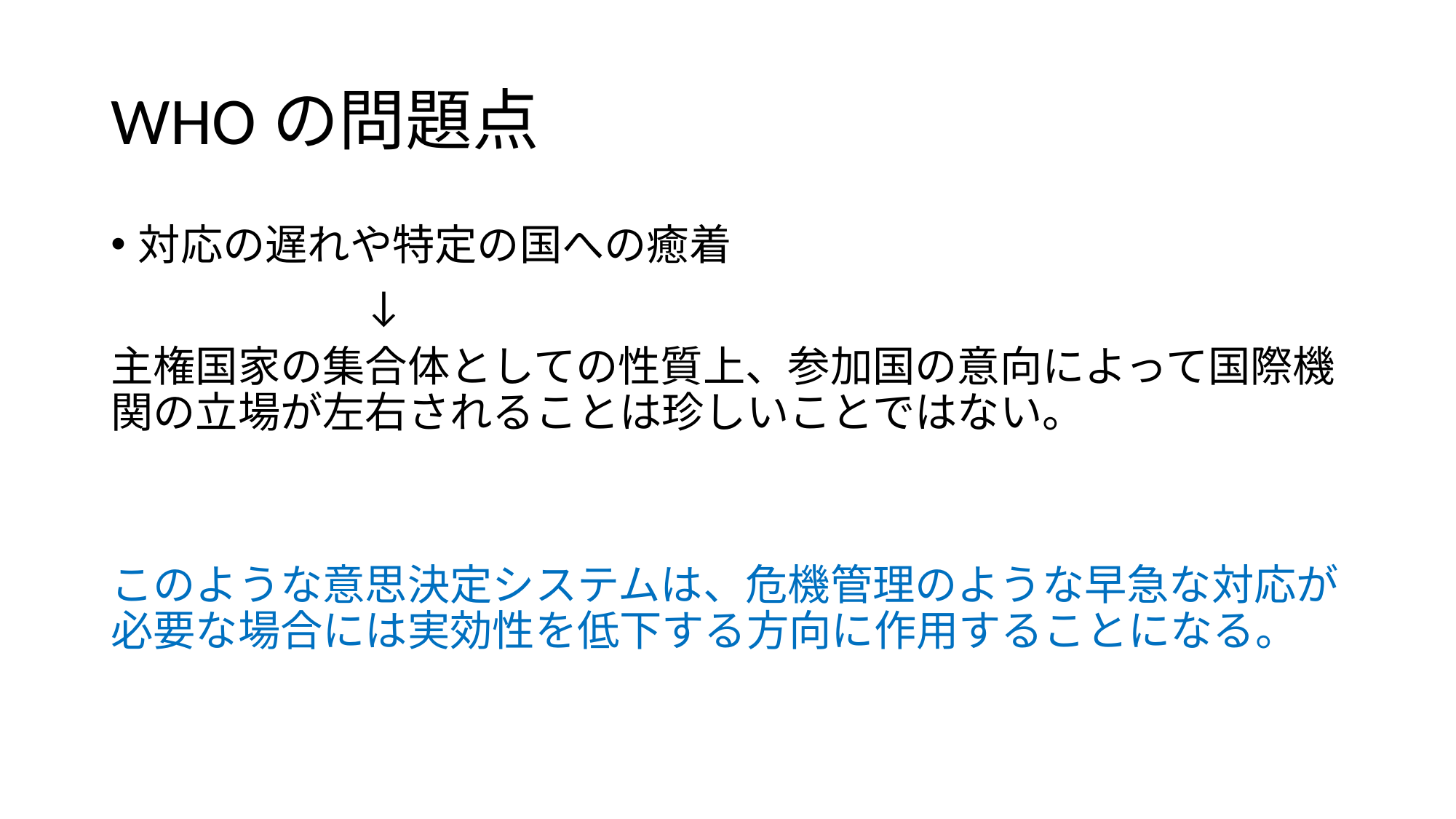

# WHOの問題点
対応の遅れや特定の国への癒着
　　　　　　↓
主権国家の集合体としての性質上、参加国の意向によって国際機関の立場が左右されることは珍しいことではない。

このような意思決定システムは、危機管理のような早急な対応が必要な場合には実効性を低下する方向に作用することになる。